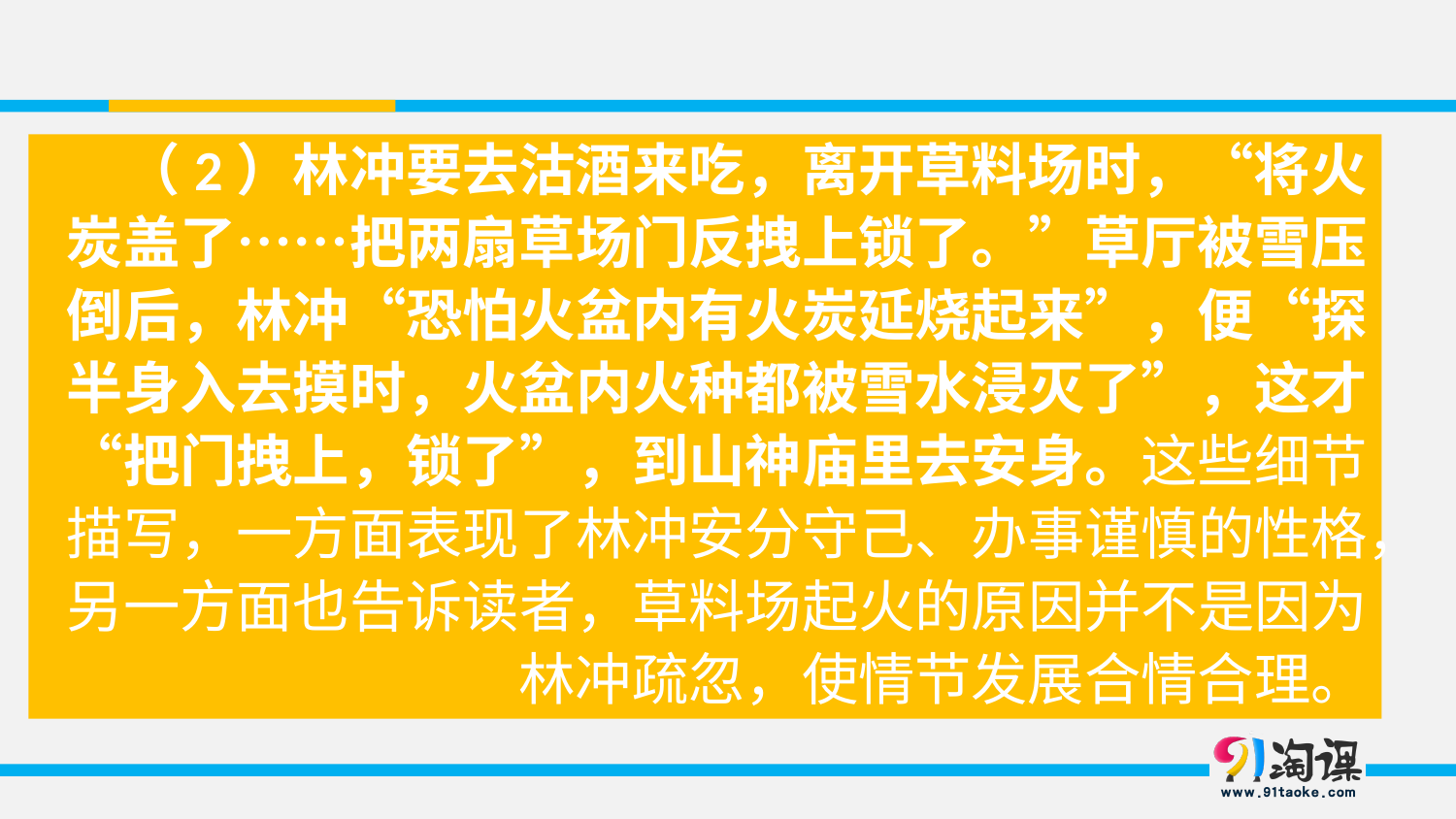

（2）林冲要去沽酒来吃，离开草料场时，“将火炭盖了……把两扇草场门反拽上锁了。”草厅被雪压倒后，林冲“恐怕火盆内有火炭延烧起来”，便“探半身入去摸时，火盆内火种都被雪水浸灭了”，这才“把门拽上，锁了”，到山神庙里去安身。这些细节描写，一方面表现了林冲安分守己、办事谨慎的性格，另一方面也告诉读者，草料场起火的原因并不是因为林冲疏忽，使情节发展合情合理。